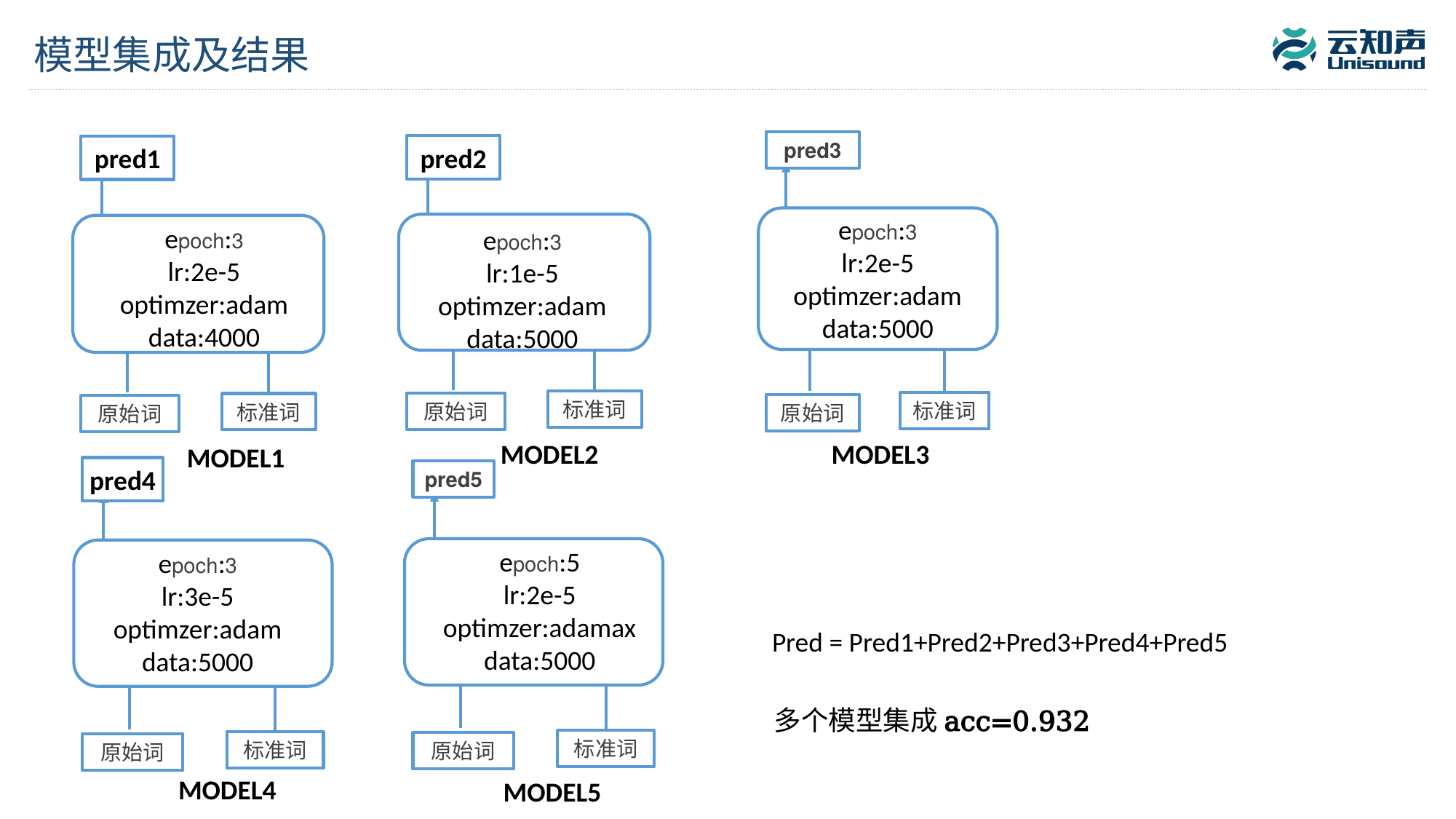

# 模型集成及结果
pred3
epoch:3
lr:2e-5
optimzer:adam
 data:5000

标准词
原始词
pred2

epoch:3
lr:1e-5
optimzer:adam
 data:5000

标准词
原始词
pred1

epoch:3
lr:2e-5
optimzer:adam
 data:4000

标准词
原始词

MODEL2
MODEL3
MODEL1
pred4

epoch:3
lr:3e-5
optimzer:adam
 data:5000

标准词
原始词
pred5

epoch:5
lr:2e-5
optimzer:adamax
 data:5000

标准词
原始词
Pred = Pred1+Pred2+Pred3+Pred4+Pred5
多个模型集成acc=0.932
MODEL4
MODEL5